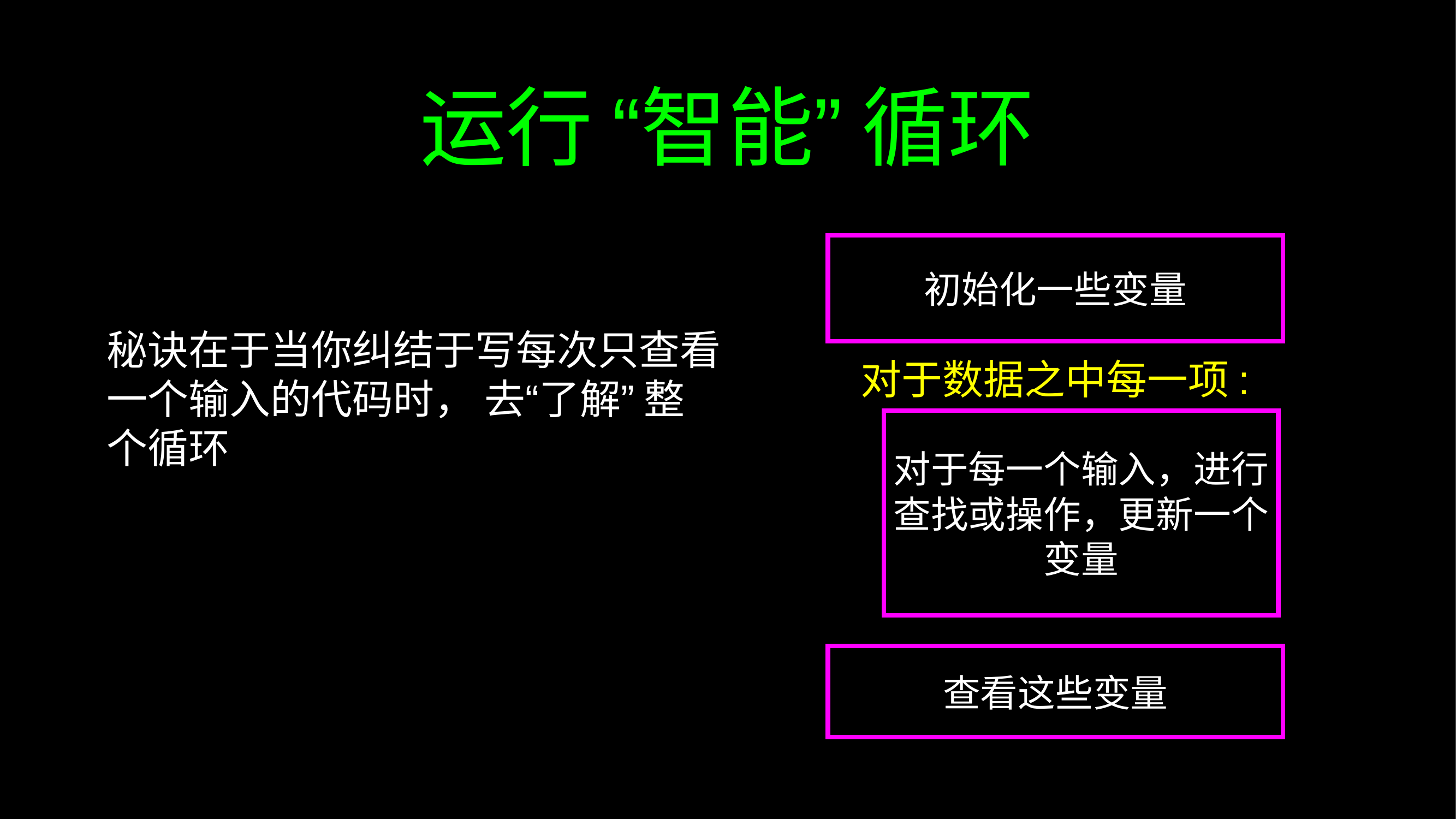

# 运行 “智能” 循环
初始化一些变量
秘诀在于当你纠结于写每次只查看一个输入的代码时， 去“了解” 整个循环
对于数据之中每一项:
对于每一个输入，进行查找或操作，更新一个变量
查看这些变量